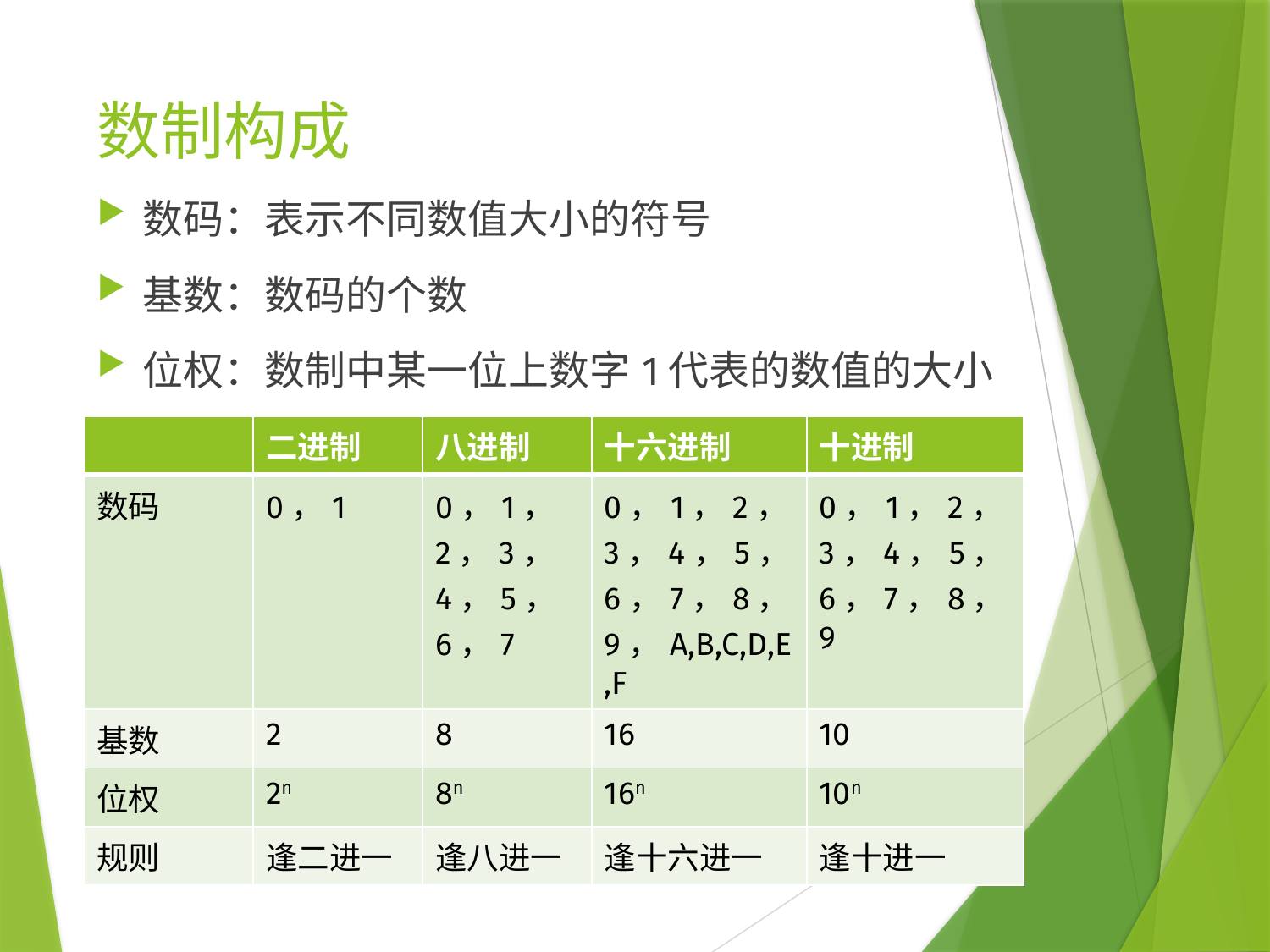

# 数制构成
数码：表示不同数值大小的符号
基数：数码的个数
位权：数制中某一位上数字1代表的数值的大小
|  | 二进制 | 八进制 | 十六进制 | 十进制 |
| --- | --- | --- | --- | --- |
| 数码 | 0，1 | 0，1，2，3，4，5，6，7 | 0，1，2，3，4，5，6，7，8，9，A,B,C,D,E,F | 0，1，2，3，4，5，6，7，8，9 |
| 基数 | 2 | 8 | 16 | 10 |
| 位权 | 2n | 8n | 16n | 10n |
| 规则 | 逢二进一 | 逢八进一 | 逢十六进一 | 逢十进一 |